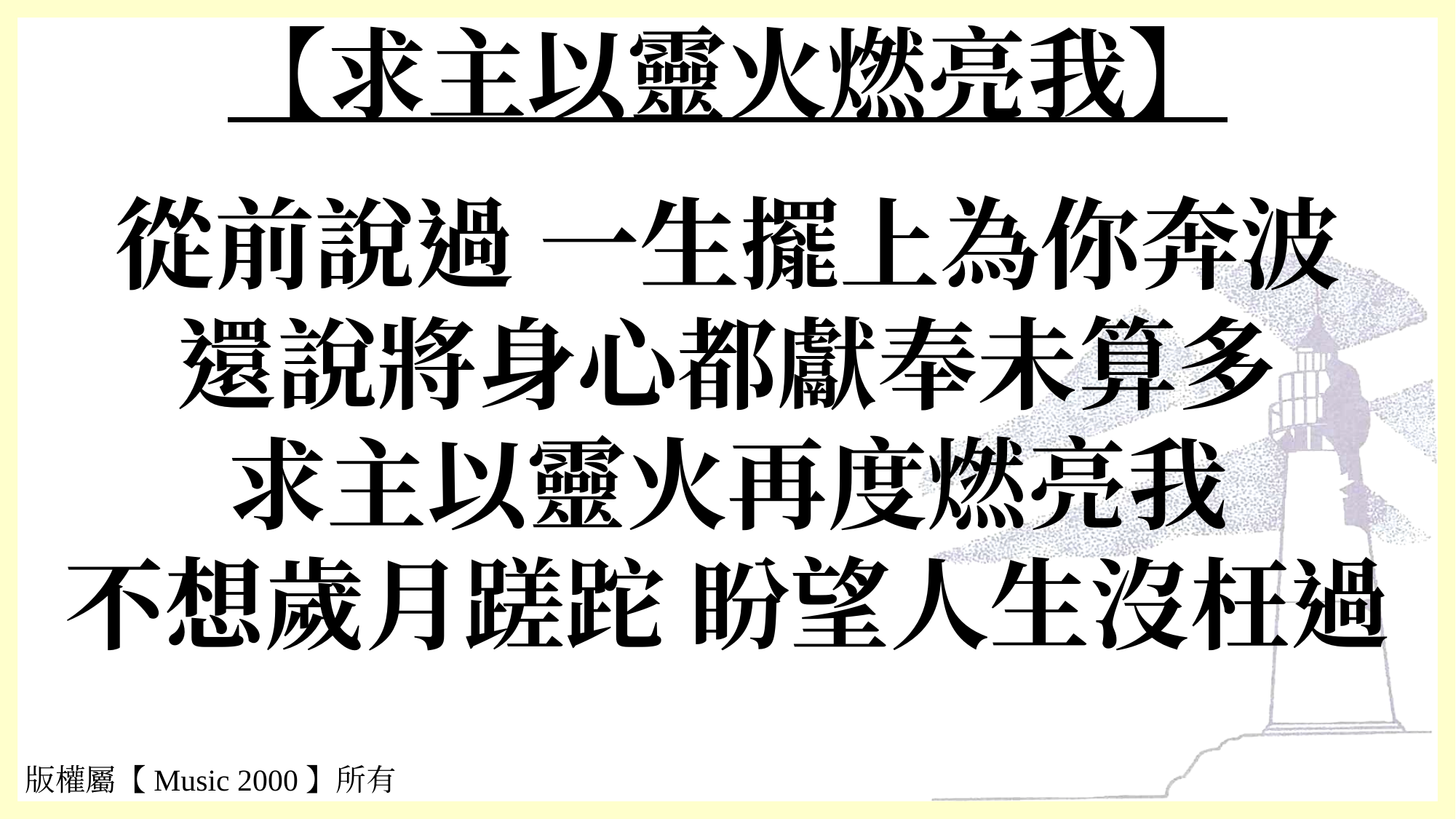

# 【求主以靈火燃亮我】
從前說過 一生擺上為你奔波
還說將身心都獻奉未算多
求主以靈火再度燃亮我
不想歲月蹉跎 盼望人生沒枉過
版權屬【Music 2000】所有